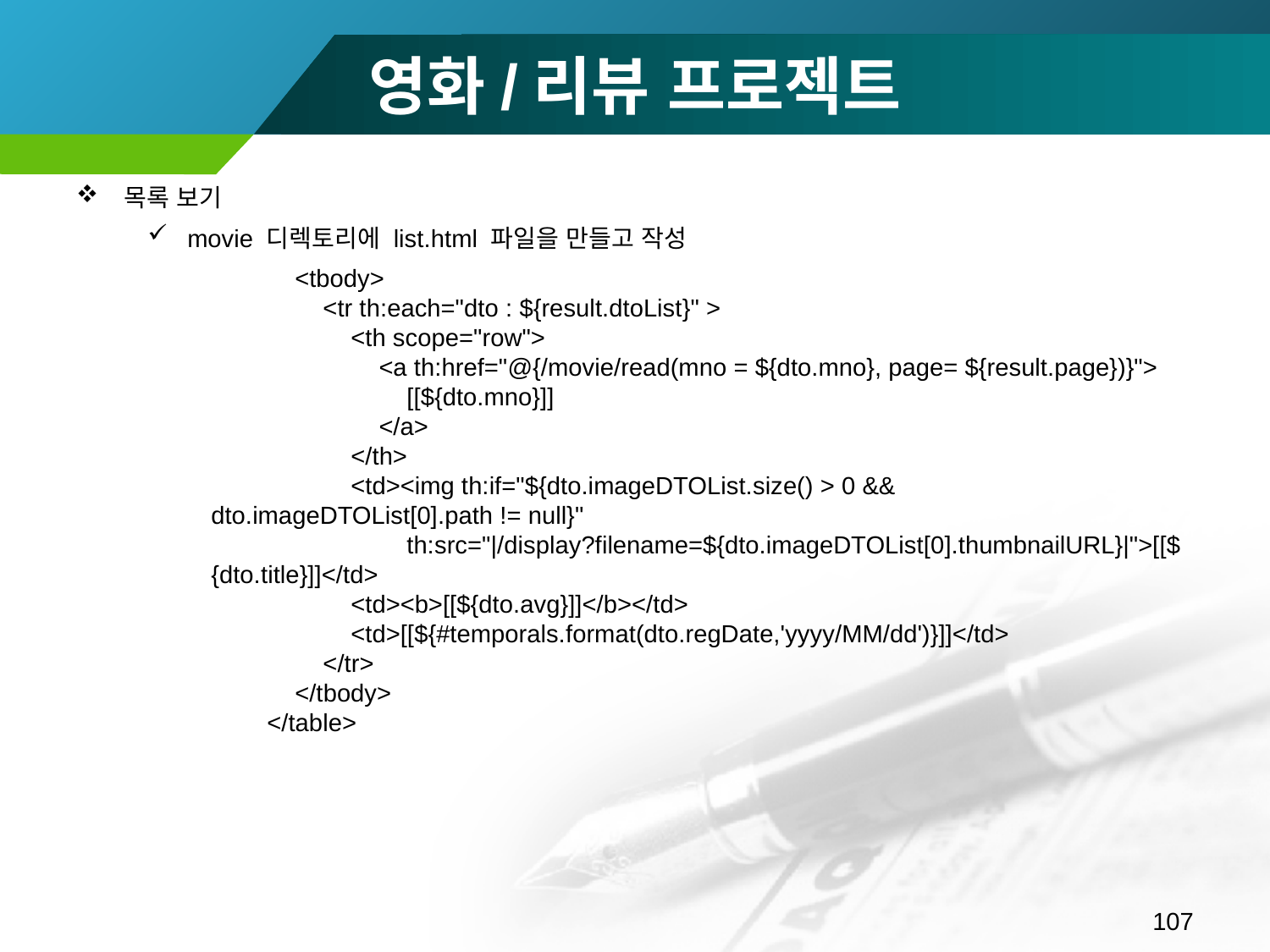

# 영화/리뷰 프로젝트
목록 보기
movie 디렉토리에 list.html 파일을 만들고 작성
            <tbody>
                <tr th:each="dto : ${result.dtoList}" >
                    <th scope="row">
                        <a th:href="@{/movie/read(mno = ${dto.mno}, page= ${result.page})}">
                            [[${dto.mno}]]
                        </a>
                    </th>
                    <td><img th:if="${dto.imageDTOList.size() > 0 && dto.imageDTOList[0].path != null}"
                            th:src="|/display?filename=${dto.imageDTOList[0].thumbnailURL}|">[[${dto.title}]]</td>
                    <td><b>[[${dto.avg}]]</b></td>
                    <td>[[${#temporals.format(dto.regDate,'yyyy/MM/dd')}]]</td>
                </tr>
            </tbody>
        </table>
107